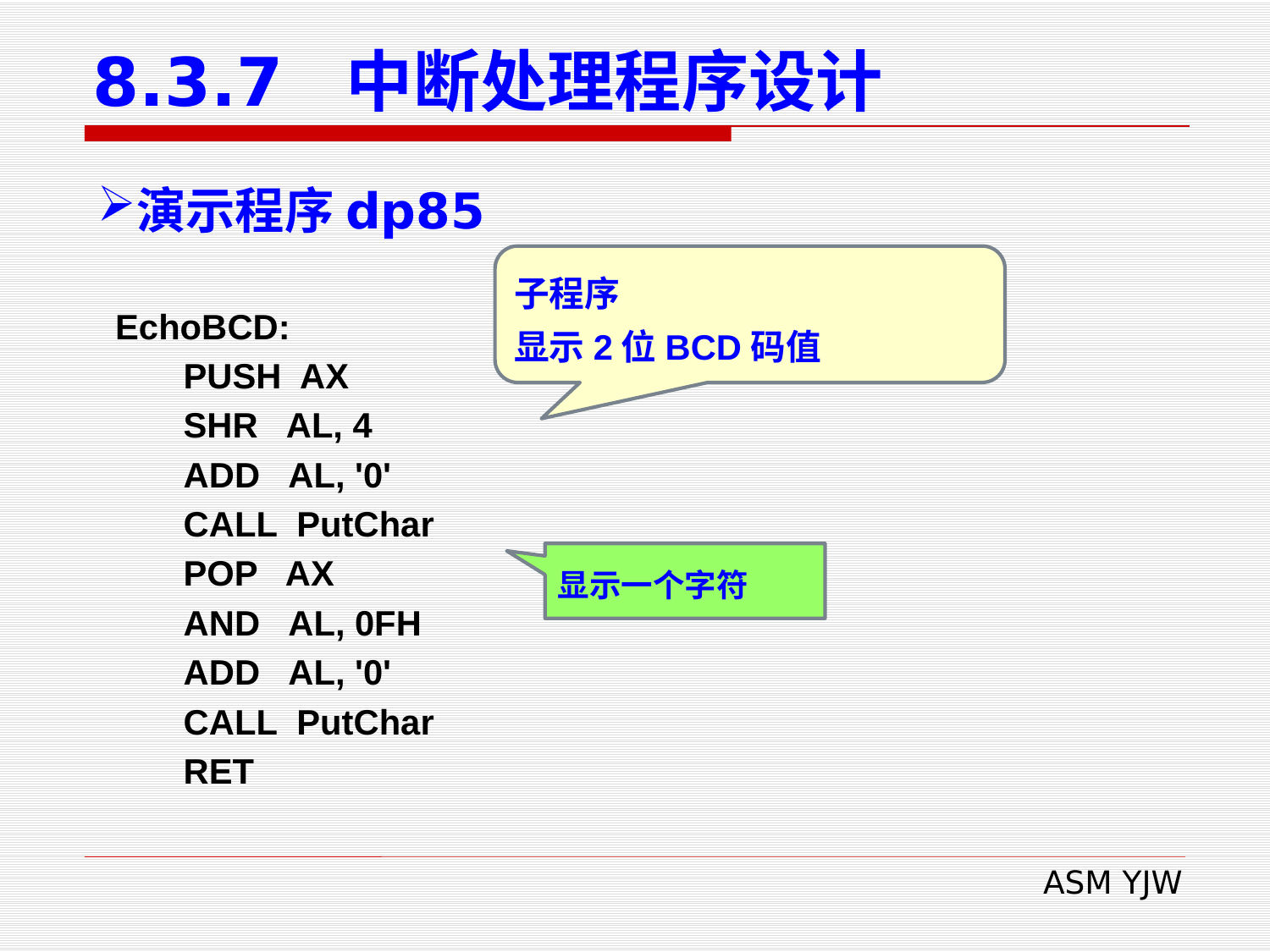

# 8.3.7  中断处理程序设计
演示程序dp85
子程序
显示2位BCD码值
 EchoBCD:
        PUSH  AX
        SHR   AL, 4
        ADD   AL, '0'
        CALL  PutChar
        POP   AX
        AND   AL, 0FH
        ADD   AL, '0'
        CALL  PutChar
        RET
显示一个字符